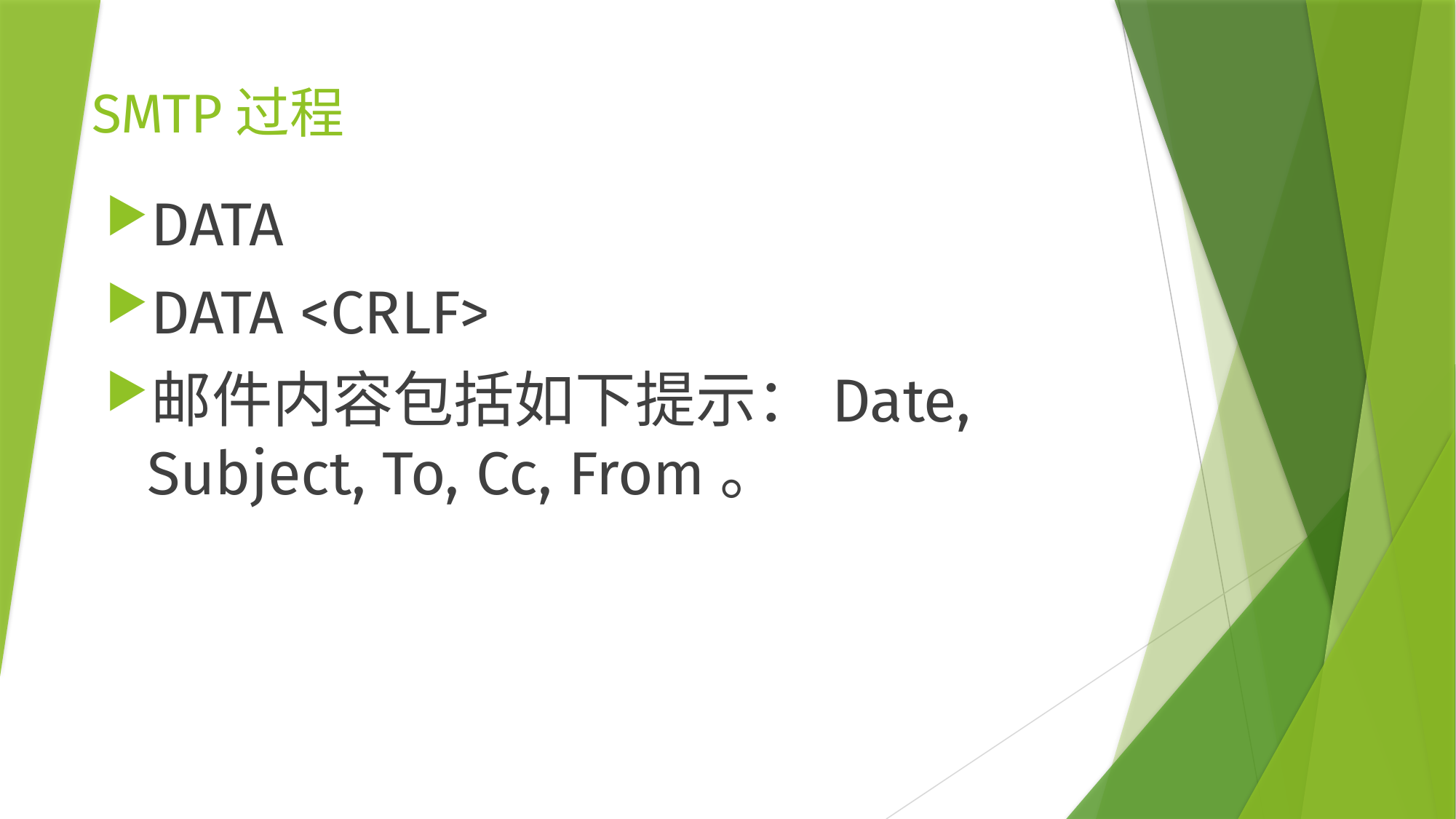

SMTP过程
DATA
DATA <CRLF>
邮件内容包括如下提示：Date, Subject, To, Cc, From。